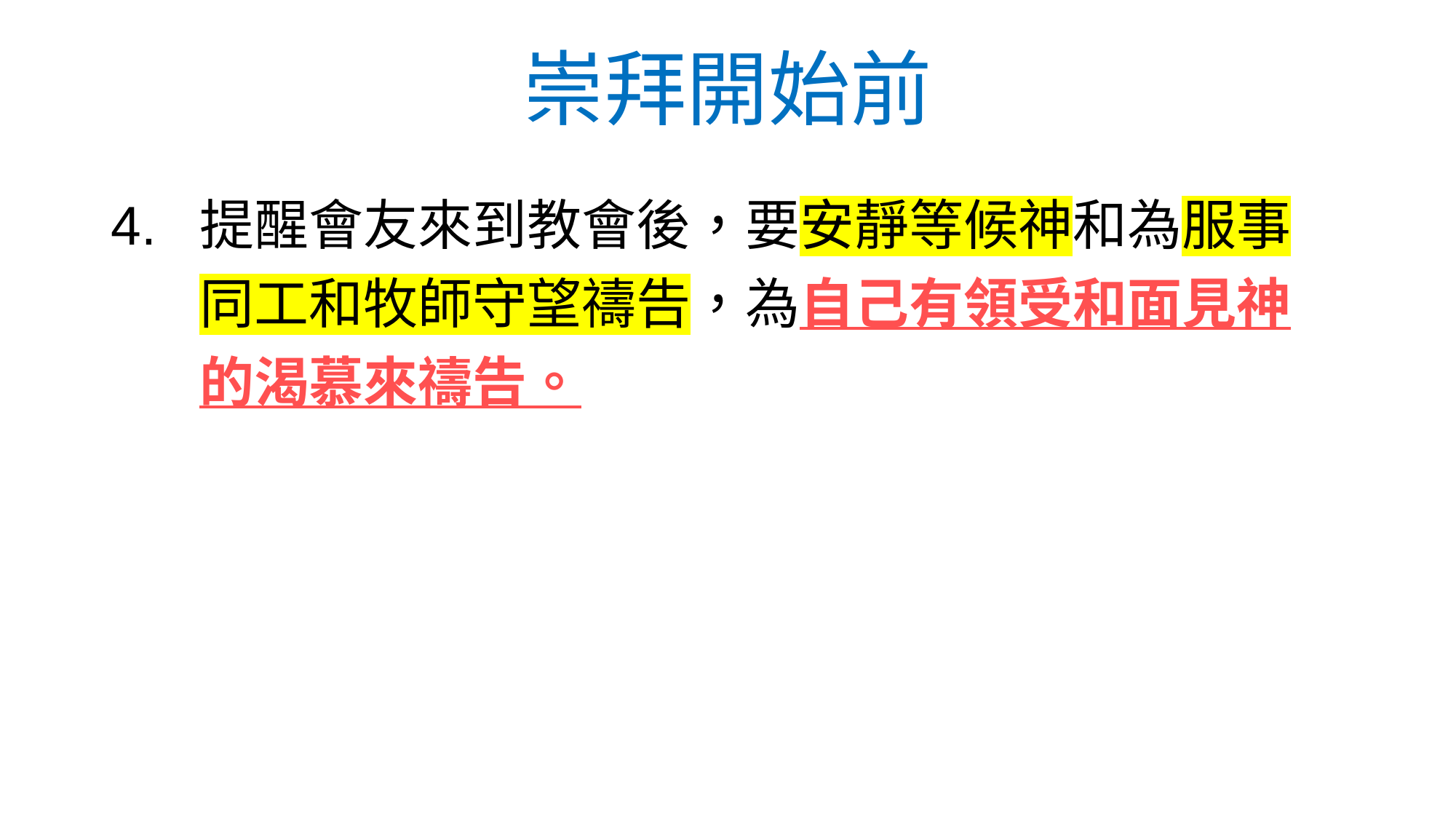

# 崇拜開始前
提醒會友來到教會後，要安靜等候神和為服事同工和牧師守望禱告，為自己有領受和面見神的渴慕來禱告。